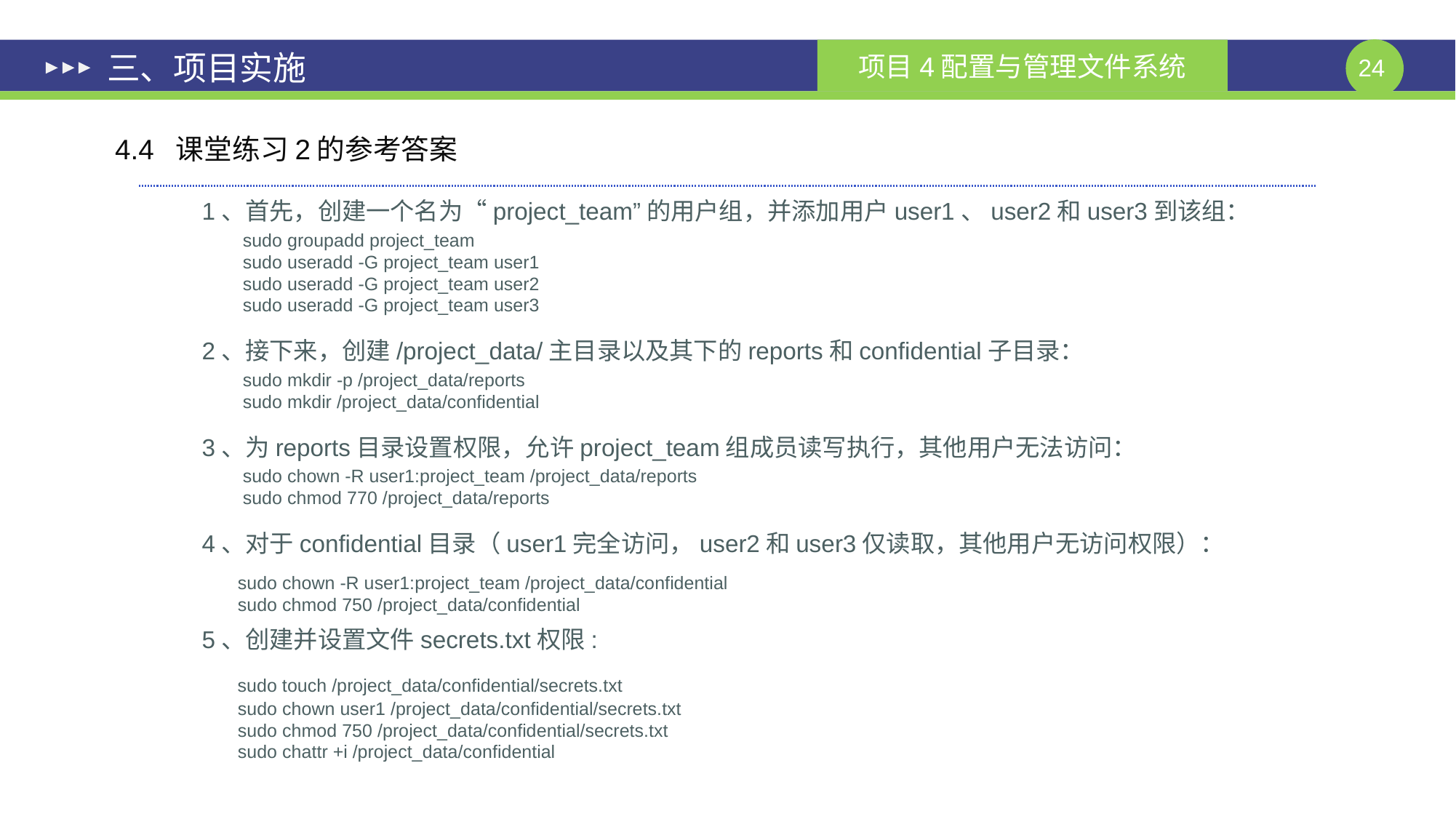

# 三、项目实施
4.4  课堂练习2的参考答案
1、首先，创建一个名为“project_team”的用户组，并添加用户user1、user2和user3到该组：
        sudo groupadd project_team
        sudo useradd -G project_team user1
        sudo useradd -G project_team user2
        sudo useradd -G project_team user3
2、接下来，创建/project_data/主目录以及其下的reports和confidential子目录：
        sudo mkdir -p /project_data/reports
        sudo mkdir /project_data/confidential
3、为reports目录设置权限，允许project_team组成员读写执行，其他用户无法访问：
        sudo chown -R user1:project_team /project_data/reports
        sudo chmod 770 /project_data/reports
4、对于confidential目录（user1完全访问，user2和user3仅读取，其他用户无访问权限）：
       sudo chown -R user1:project_team /project_data/confidential
       sudo chmod 750 /project_data/confidential
5、创建并设置文件secrets.txt权限:
      sudo touch /project_data/confidential/secrets.txt
       sudo chown user1 /project_data/confidential/secrets.txt
       sudo chmod 750 /project_data/confidential/secrets.txt
       sudo chattr +i /project_data/confidential